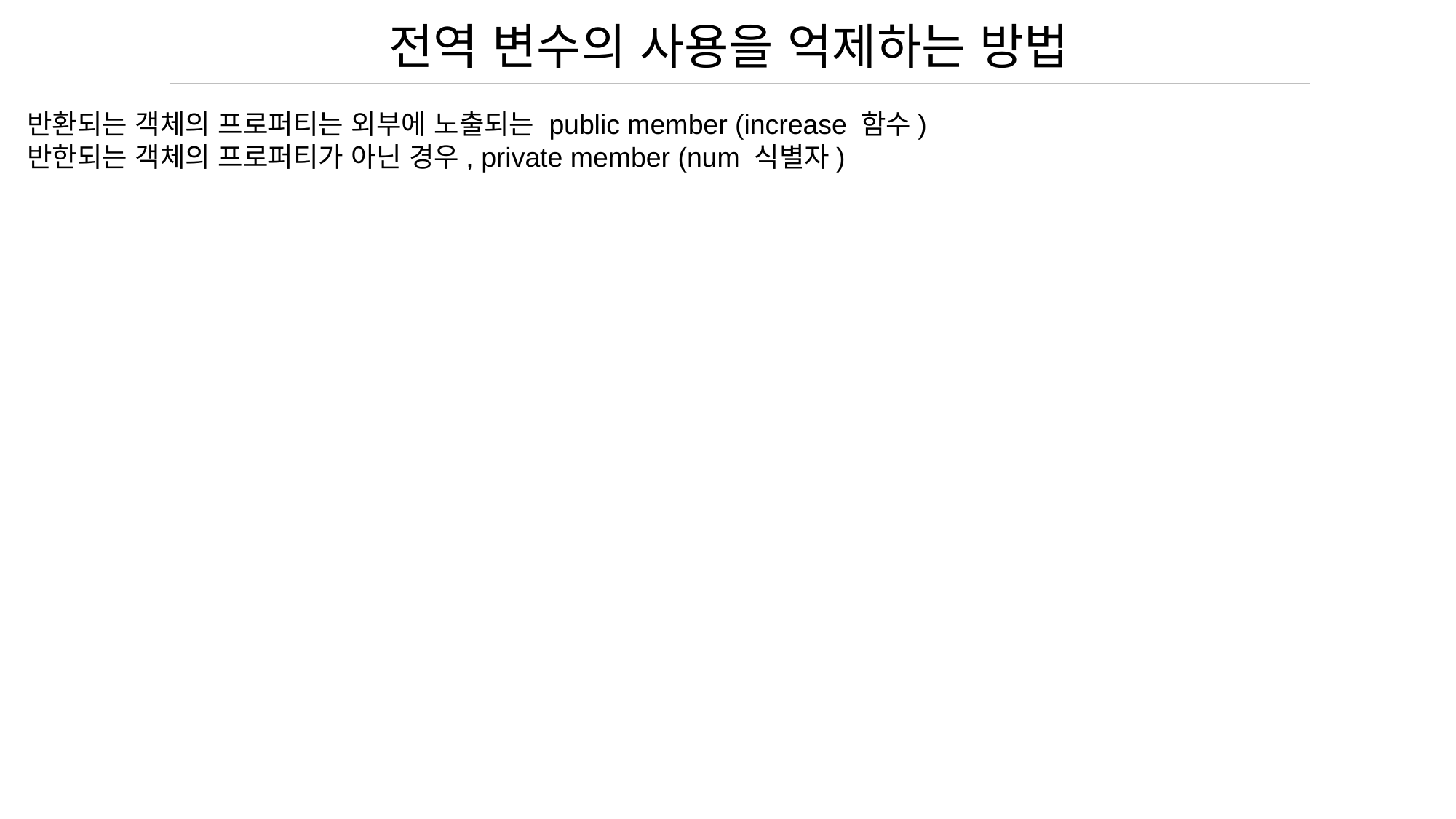

전역 변수의 사용을 억제하는 방법
반환되는 객체의 프로퍼티는 외부에 노출되는 public member (increase 함수)
반한되는 객체의 프로퍼티가 아닌 경우, private member (num 식별자)